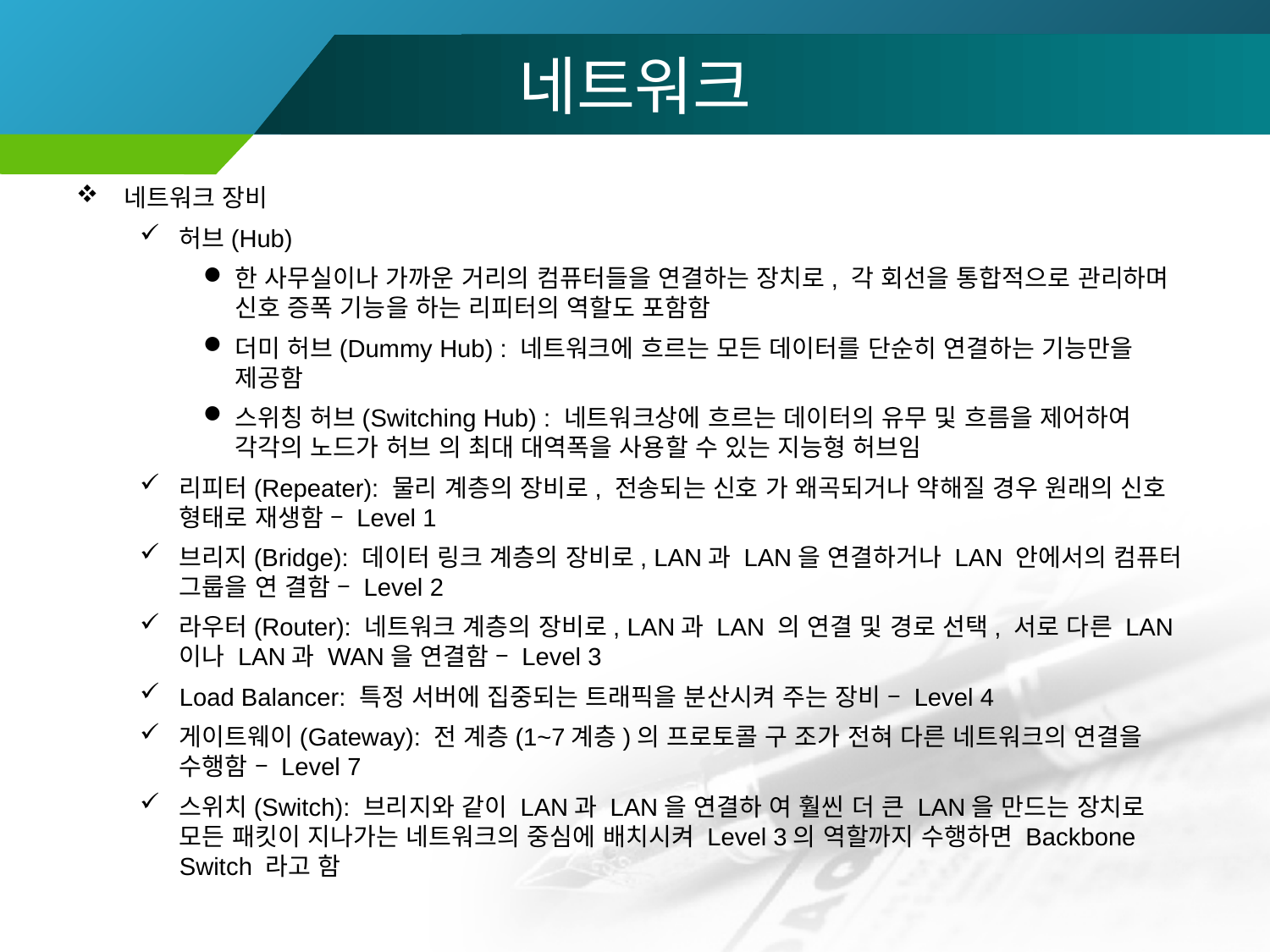

# 네트워크
네트워크 장비
허브(Hub)
한 사무실이나 가까운 거리의 컴퓨터들을 연결하는 장치로, 각 회선을 통합적으로 관리하며 신호 증폭 기능을 하는 리피터의 역할도 포함함
더미 허브(Dummy Hub) : 네트워크에 흐르는 모든 데이터를 단순히 연결하는 기능만을 제공함
스위칭 허브(Switching Hub) : 네트워크상에 흐르는 데이터의 유무 및 흐름을 제어하여 각각의 노드가 허브 의 최대 대역폭을 사용할 수 있는 지능형 허브임
리피터(Repeater): 물리 계층의 장비로, 전송되는 신호 가 왜곡되거나 약해질 경우 원래의 신호 형태로 재생함 – Level 1
브리지(Bridge): 데이터 링크 계층의 장비로, LAN과 LAN을 연결하거나 LAN 안에서의 컴퓨터 그룹을 연 결함 – Level 2
라우터(Router): 네트워크 계층의 장비로, LAN과 LAN 의 연결 및 경로 선택, 서로 다른 LAN이나 LAN과 WAN을 연결함 – Level 3
Load Balancer: 특정 서버에 집중되는 트래픽을 분산시켜 주는 장비 – Level 4
게이트웨이(Gateway): 전 계층(1~7계층)의 프로토콜 구 조가 전혀 다른 네트워크의 연결을 수행함 – Level 7
스위치(Switch): 브리지와 같이 LAN과 LAN을 연결하 여 훨씬 더 큰 LAN을 만드는 장치로 모든 패킷이 지나가는 네트워크의 중심에 배치시켜 Level 3의 역할까지 수행하면 Backbone Switch 라고 함